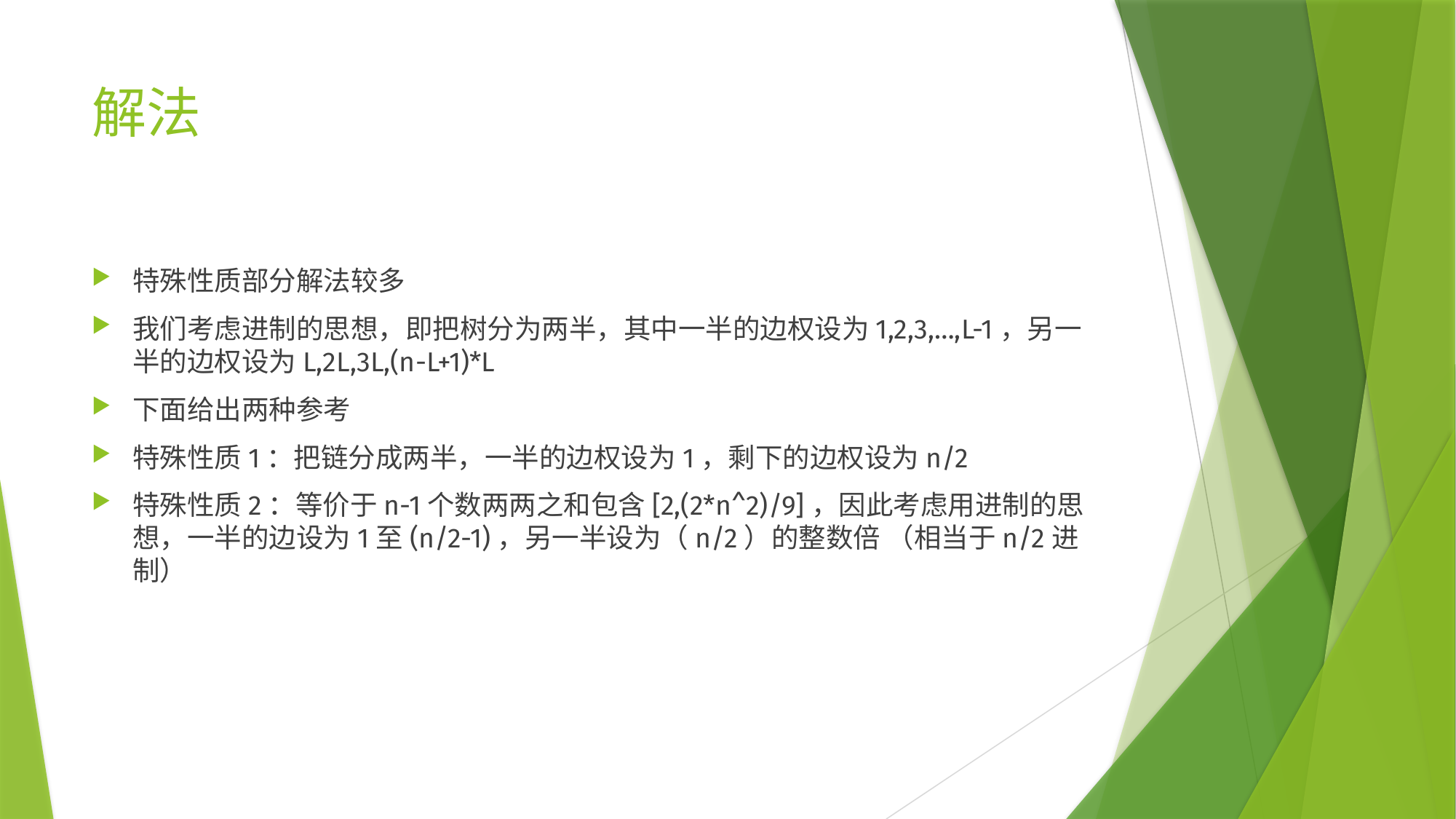

# 解法
特殊性质部分解法较多
我们考虑进制的思想，即把树分为两半，其中一半的边权设为1,2,3,…,L-1，另一半的边权设为L,2L,3L,(n-L+1)*L
下面给出两种参考
特殊性质1：把链分成两半，一半的边权设为1，剩下的边权设为n/2
特殊性质2：等价于n-1个数两两之和包含[2,(2*n^2)/9]，因此考虑用进制的思想，一半的边设为1至(n/2-1)，另一半设为（n/2）的整数倍 （相当于n/2进制）